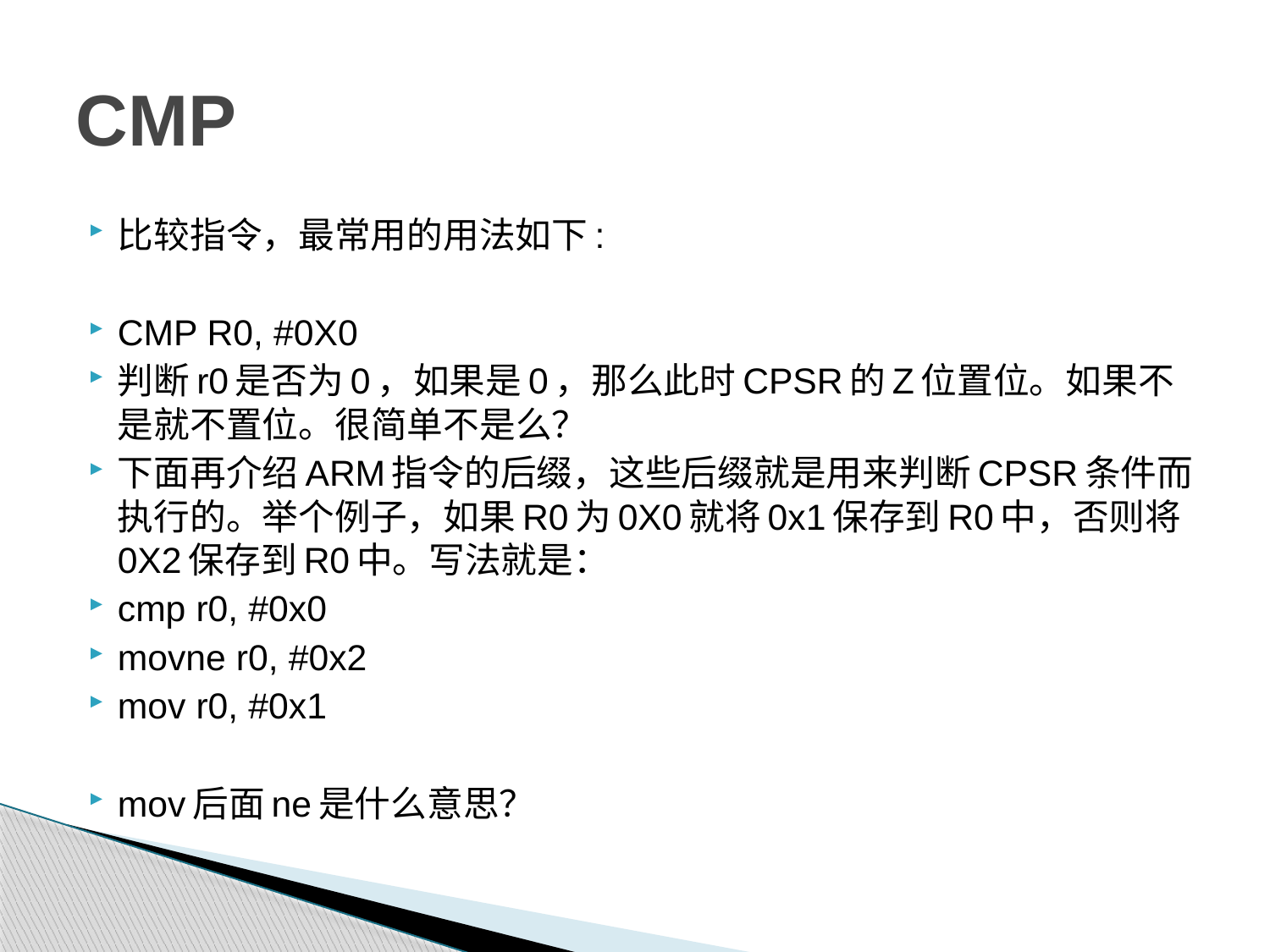

# CMP
比较指令，最常用的用法如下:

CMP R0, #0X0
判断r0是否为0，如果是0，那么此时CPSR的Z位置位。如果不是就不置位。很简单不是么？
下面再介绍ARM指令的后缀，这些后缀就是用来判断CPSR条件而执行的。举个例子，如果R0为0X0就将0x1保存到R0中，否则将0X2保存到R0中。写法就是：
cmp r0, #0x0
movne r0, #0x2
mov r0, #0x1

mov后面ne是什么意思？